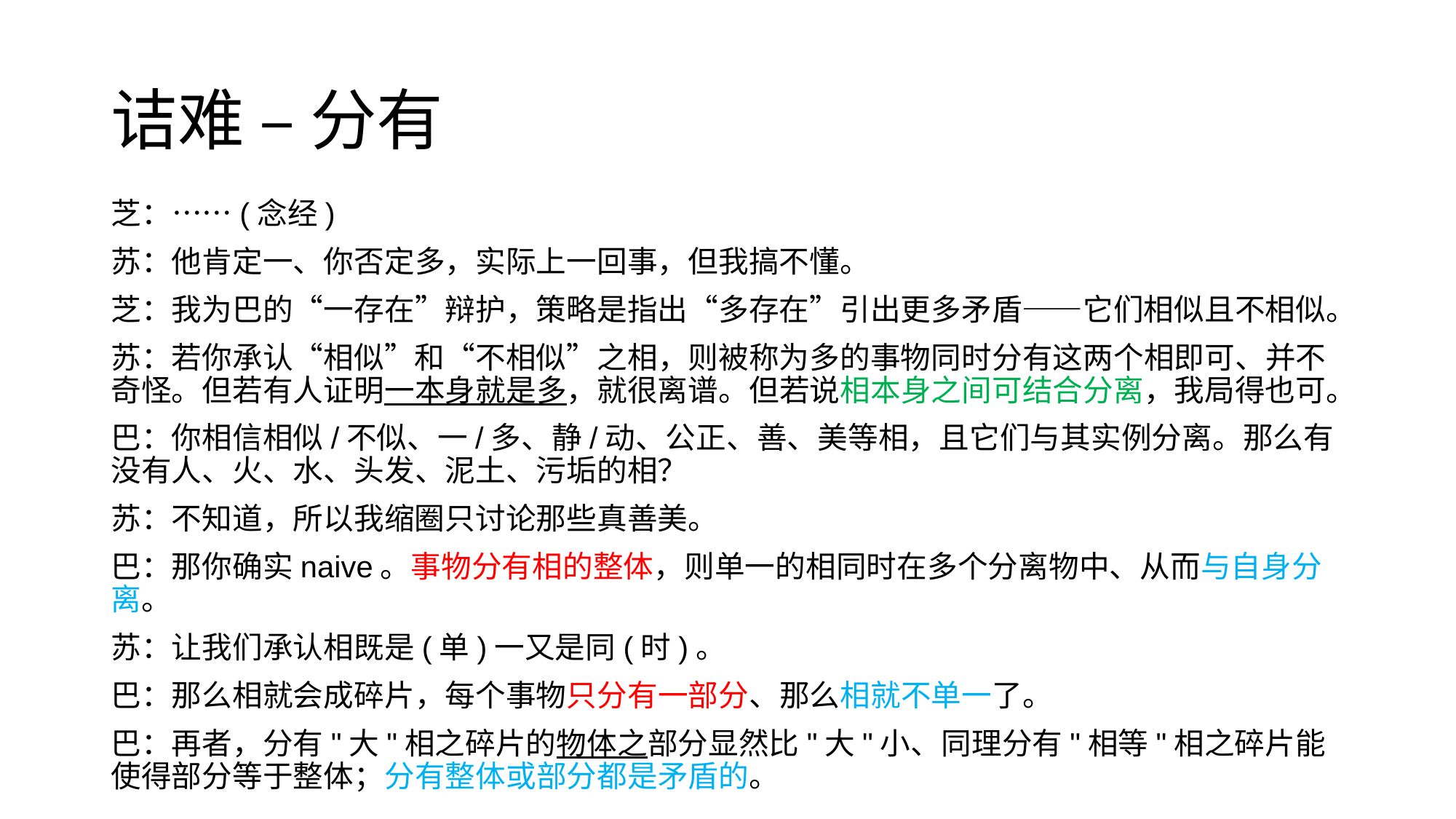

# 诘难 – 分有
芝：……(念经)
苏：他肯定一、你否定多，实际上一回事，但我搞不懂。
芝：我为巴的“一存在”辩护，策略是指出“多存在”引出更多矛盾——它们相似且不相似。
苏：若你承认“相似”和“不相似”之相，则被称为多的事物同时分有这两个相即可、并不奇怪。但若有人证明一本身就是多，就很离谱。但若说相本身之间可结合分离，我局得也可。
巴：你相信相似/不似、一/多、静/动、公正、善、美等相，且它们与其实例分离。那么有没有人、火、水、头发、泥土、污垢的相？
苏：不知道，所以我缩圈只讨论那些真善美。
巴：那你确实naive。事物分有相的整体，则单一的相同时在多个分离物中、从而与自身分离。
苏：让我们承认相既是(单)一又是同(时)。
巴：那么相就会成碎片，每个事物只分有一部分、那么相就不单一了。
巴：再者，分有"大"相之碎片的物体之部分显然比"大"小、同理分有"相等"相之碎片能使得部分等于整体；分有整体或部分都是矛盾的。